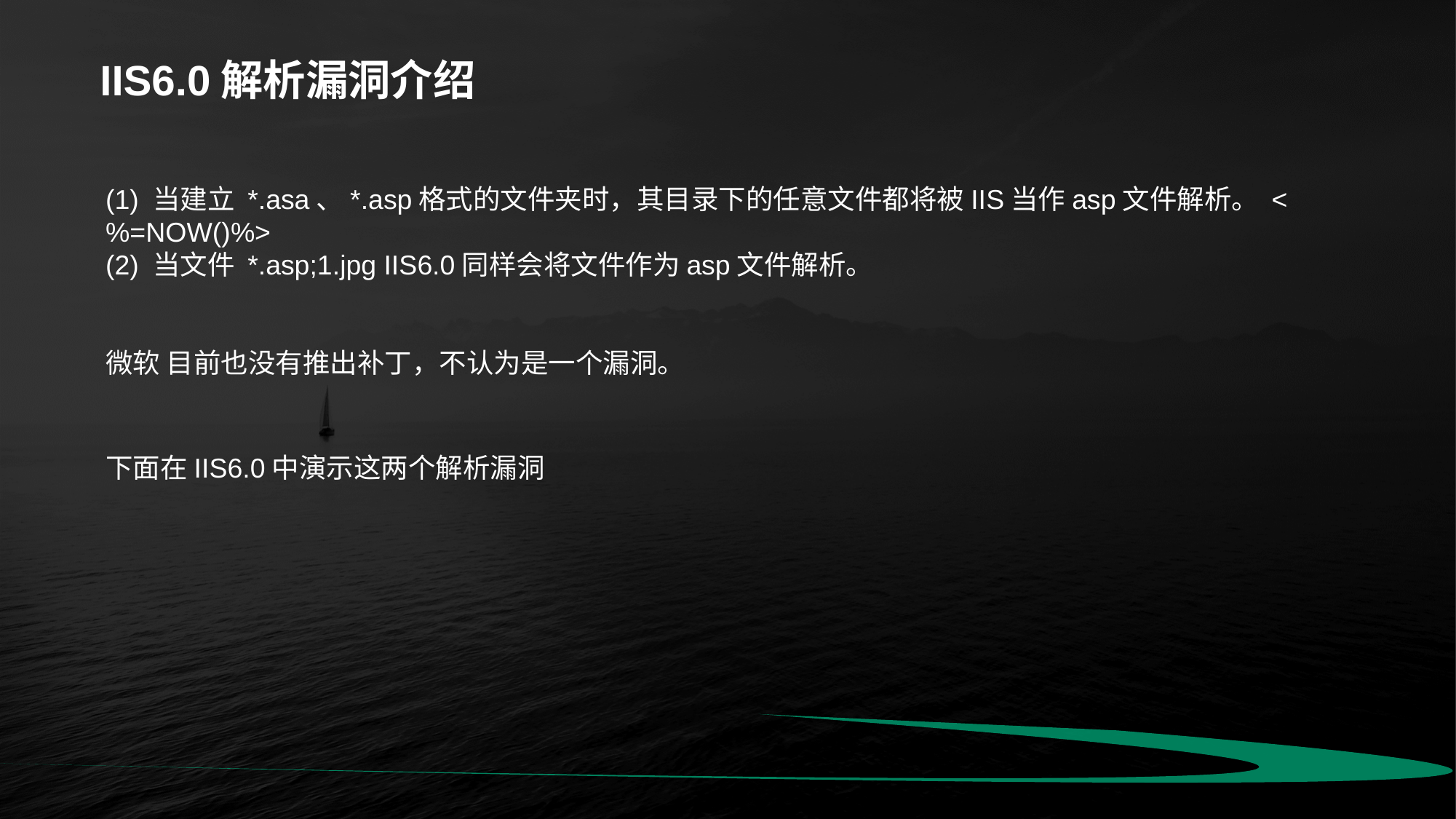

IIS6.0解析漏洞介绍
(1) 当建立 *.asa、*.asp格式的文件夹时，其目录下的任意文件都将被IIS当作asp文件解析。 <%=NOW()%>
(2) 当文件 *.asp;1.jpg IIS6.0同样会将文件作为asp文件解析。

微软 目前也没有推出补丁，不认为是一个漏洞。
下面在IIS6.0中演示这两个解析漏洞